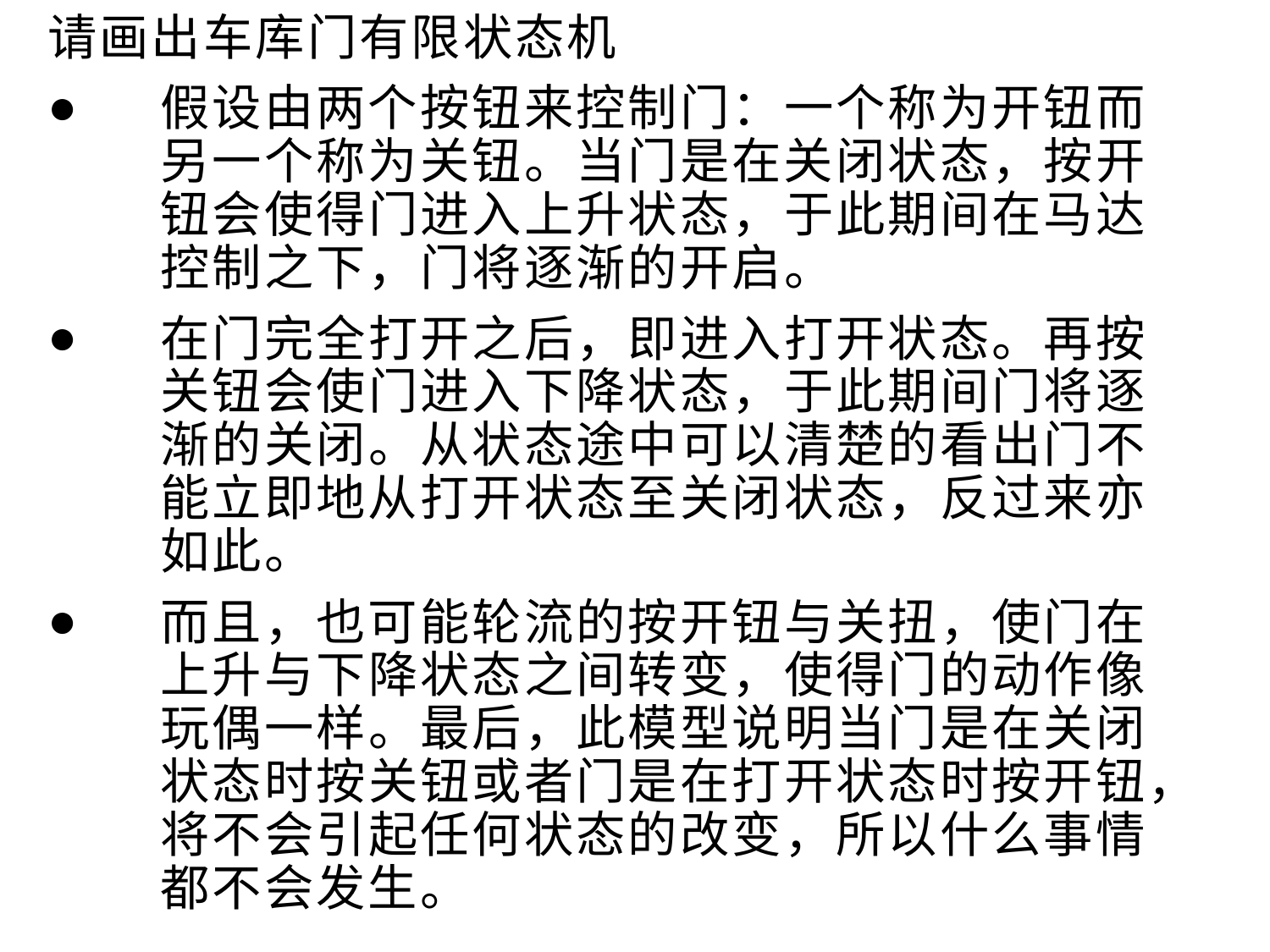

请画出车库门有限状态机
假设由两个按钮来控制门：一个称为开钮而另一个称为关钮。当门是在关闭状态，按开钮会使得门进入上升状态，于此期间在马达控制之下，门将逐渐的开启。
在门完全打开之后，即进入打开状态。再按关钮会使门进入下降状态，于此期间门将逐渐的关闭。从状态途中可以清楚的看出门不能立即地从打开状态至关闭状态，反过来亦如此。
而且，也可能轮流的按开钮与关扭，使门在上升与下降状态之间转变，使得门的动作像玩偶一样。最后，此模型说明当门是在关闭状态时按关钮或者门是在打开状态时按开钮，将不会引起任何状态的改变，所以什么事情都不会发生。